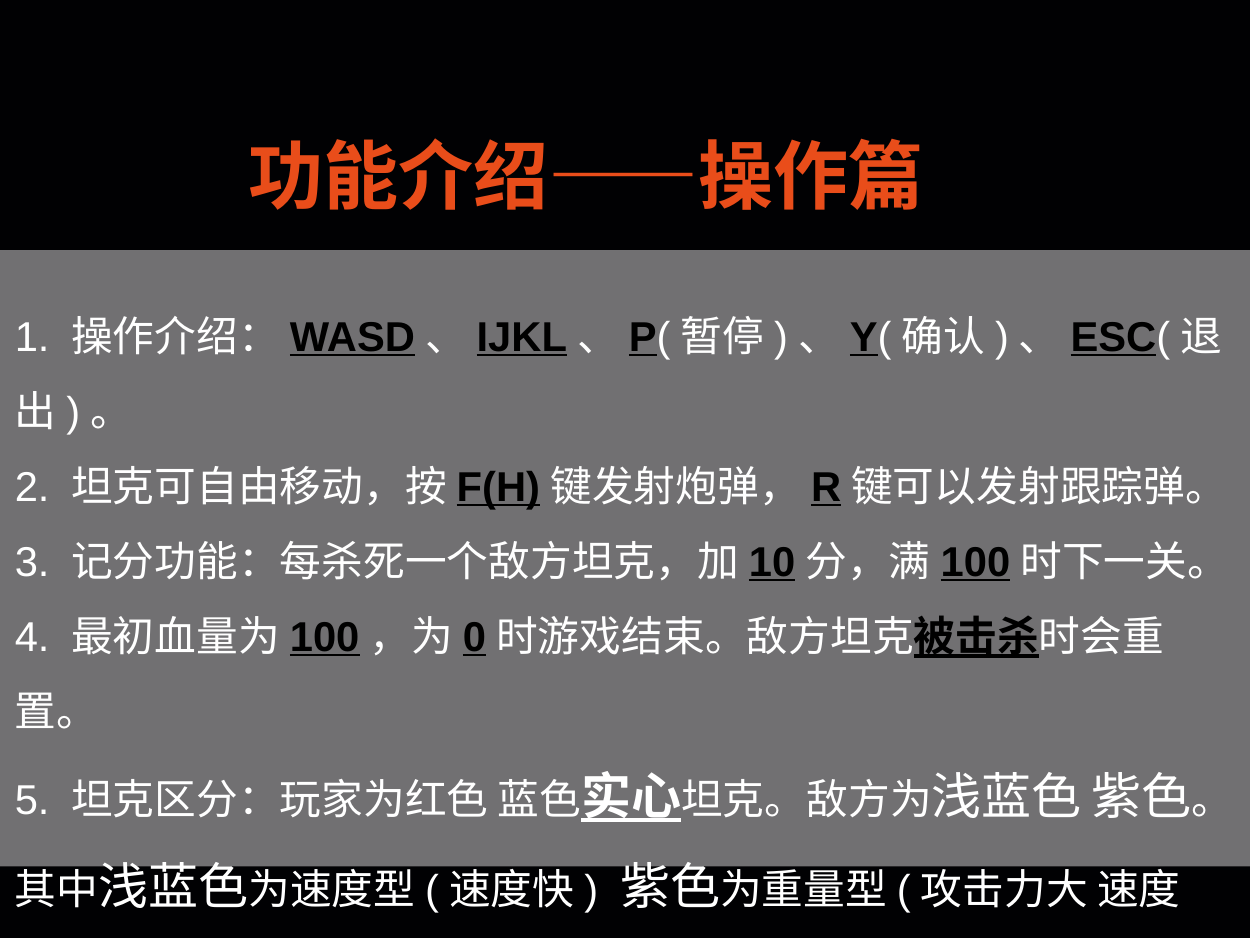

功能介绍——操作篇
1. 操作介绍：WASD、IJKL、P(暂停)、Y(确认)、ESC(退出)。
2. 坦克可自由移动，按F(H)键发射炮弹，R键可以发射跟踪弹。
3. 记分功能：每杀死一个敌方坦克，加10分，满100时下一关。
4. 最初血量为100，为0时游戏结束。敌方坦克被击杀时会重置。
5. 坦克区分：玩家为红色 蓝色实心坦克。敌方为浅蓝色 紫色。
其中浅蓝色为速度型(速度快) 紫色为重量型(攻击力大 速度慢)。
6. 游戏暂停：按P暂停时可保存游戏，主界面可读取游戏。